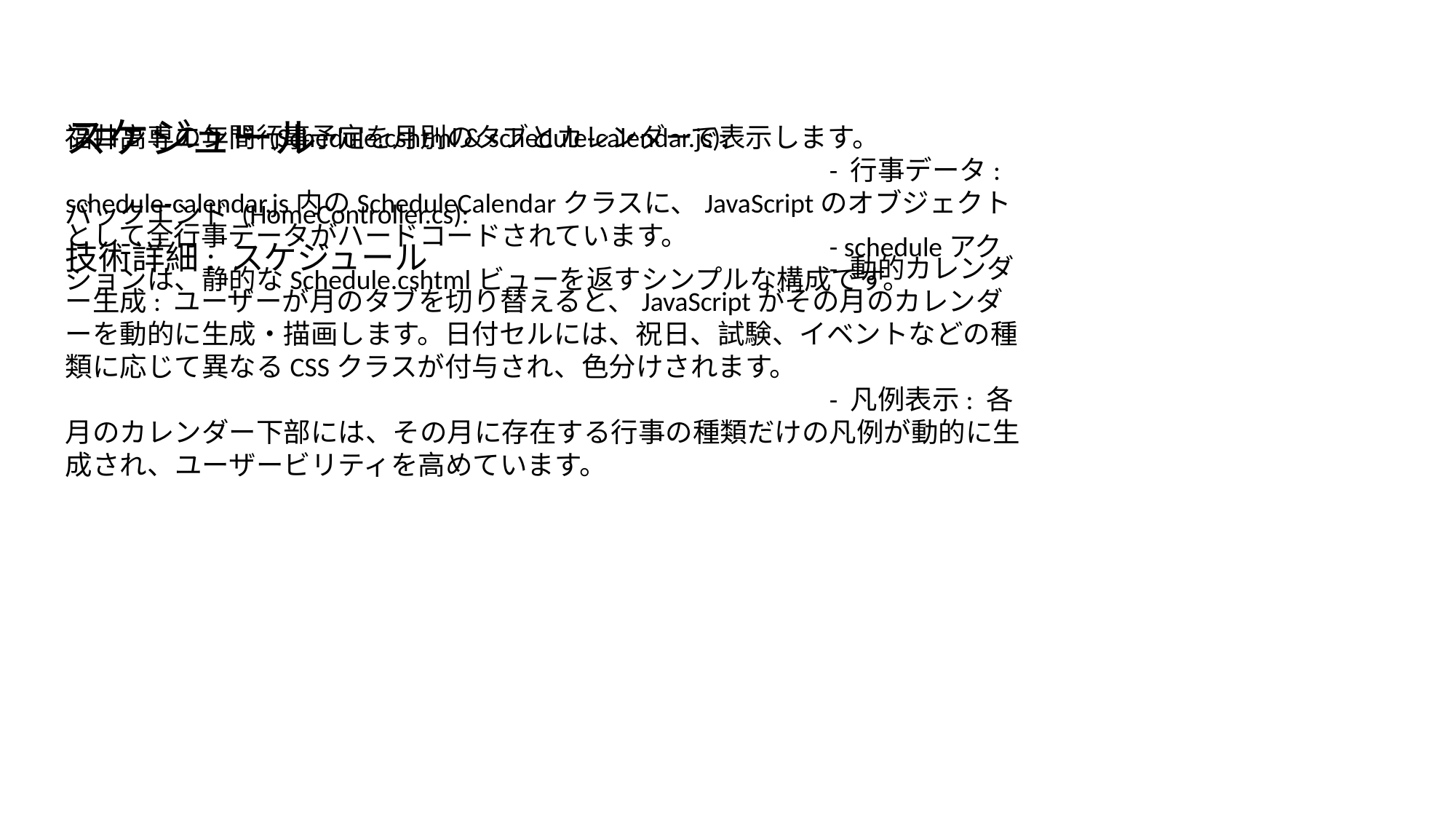

スケジュール
福井高専の年間行事予定を月別のタブとカレンダーで表示します。
バックエンド (HomeController.cs):
							- scheduleアクションは、静的なSchedule.cshtmlビューを返すシンプルな構成です。
技術詳細: スケジュール
フロントエンド (Schedule.cshtml & schedule-calendar.js):
							- 行事データ: schedule-calendar.js内のScheduleCalendarクラスに、JavaScriptのオブジェクトとして全行事データがハードコードされています。
							- 動的カレンダー生成: ユーザーが月のタブを切り替えると、JavaScriptがその月のカレンダーを動的に生成・描画します。日付セルには、祝日、試験、イベントなどの種類に応じて異なるCSSクラスが付与され、色分けされます。
							- 凡例表示: 各月のカレンダー下部には、その月に存在する行事の種類だけの凡例が動的に生成され、ユーザービリティを高めています。